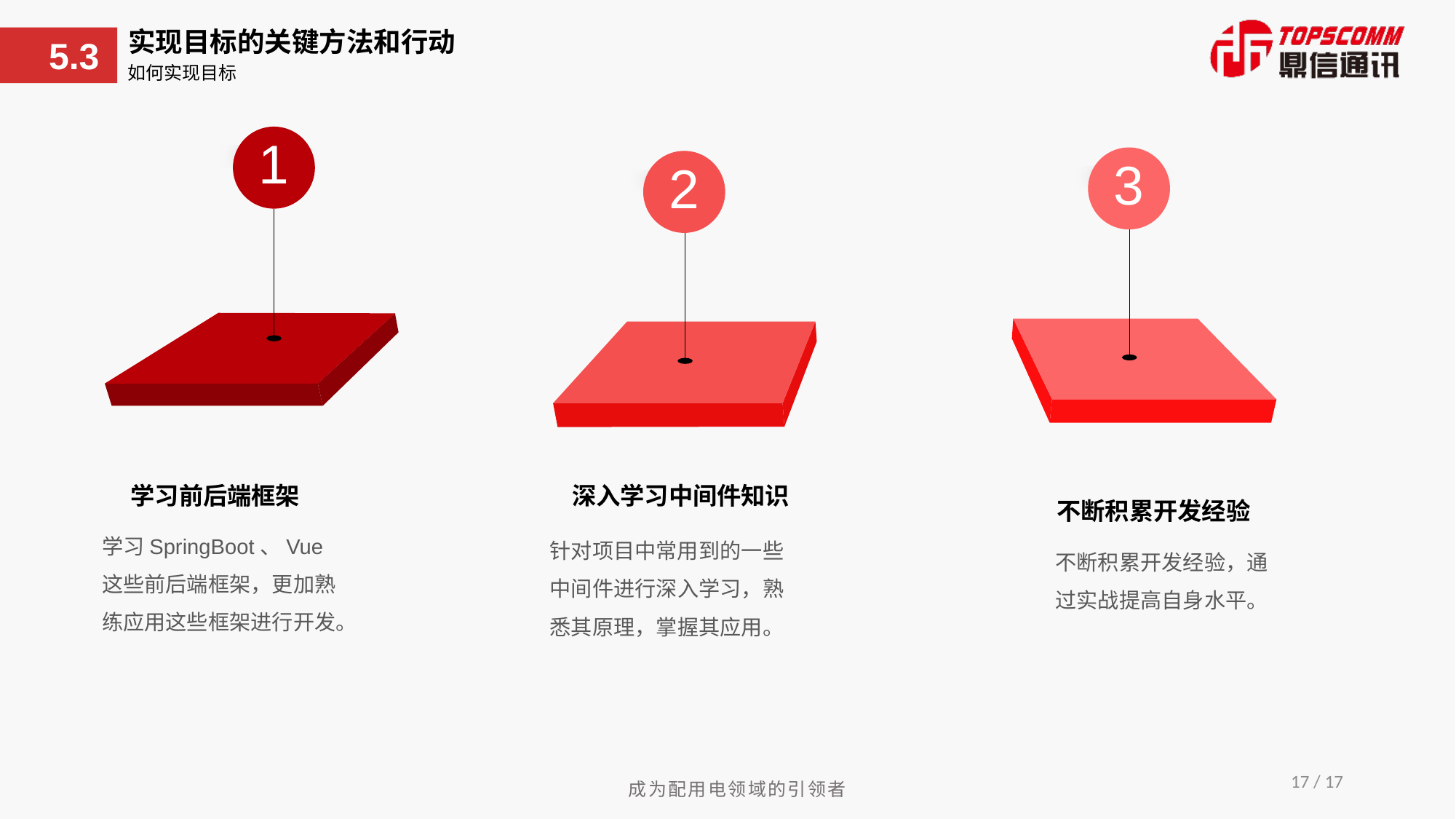

实现目标的关键方法和行动

5.3
如何实现目标
1
3

2

学习前后端框架
深入学习中间件知识
不断积累开发经验
学习SpringBoot、Vue这些前后端框架，更加熟练应用这些框架进行开发。
针对项目中常用到的一些中间件进行深入学习，熟悉其原理，掌握其应用。
不断积累开发经验，通过实战提高自身水平。
17 / 17